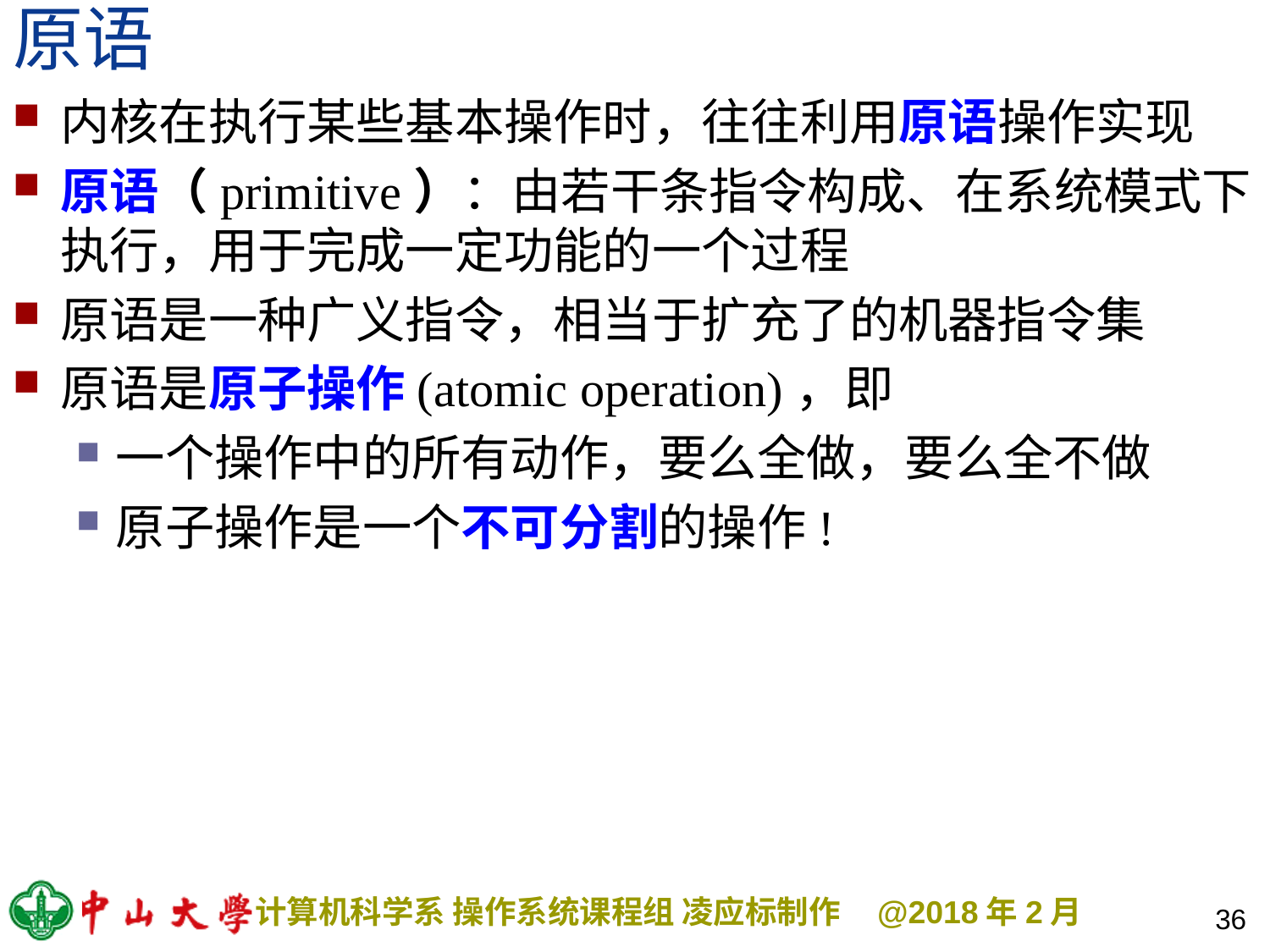

# 原语
内核在执行某些基本操作时，往往利用原语操作实现
原语（primitive）：由若干条指令构成、在系统模式下执行，用于完成一定功能的一个过程
原语是一种广义指令，相当于扩充了的机器指令集
原语是原子操作(atomic operation)，即
一个操作中的所有动作，要么全做，要么全不做
原子操作是一个不可分割的操作!
36